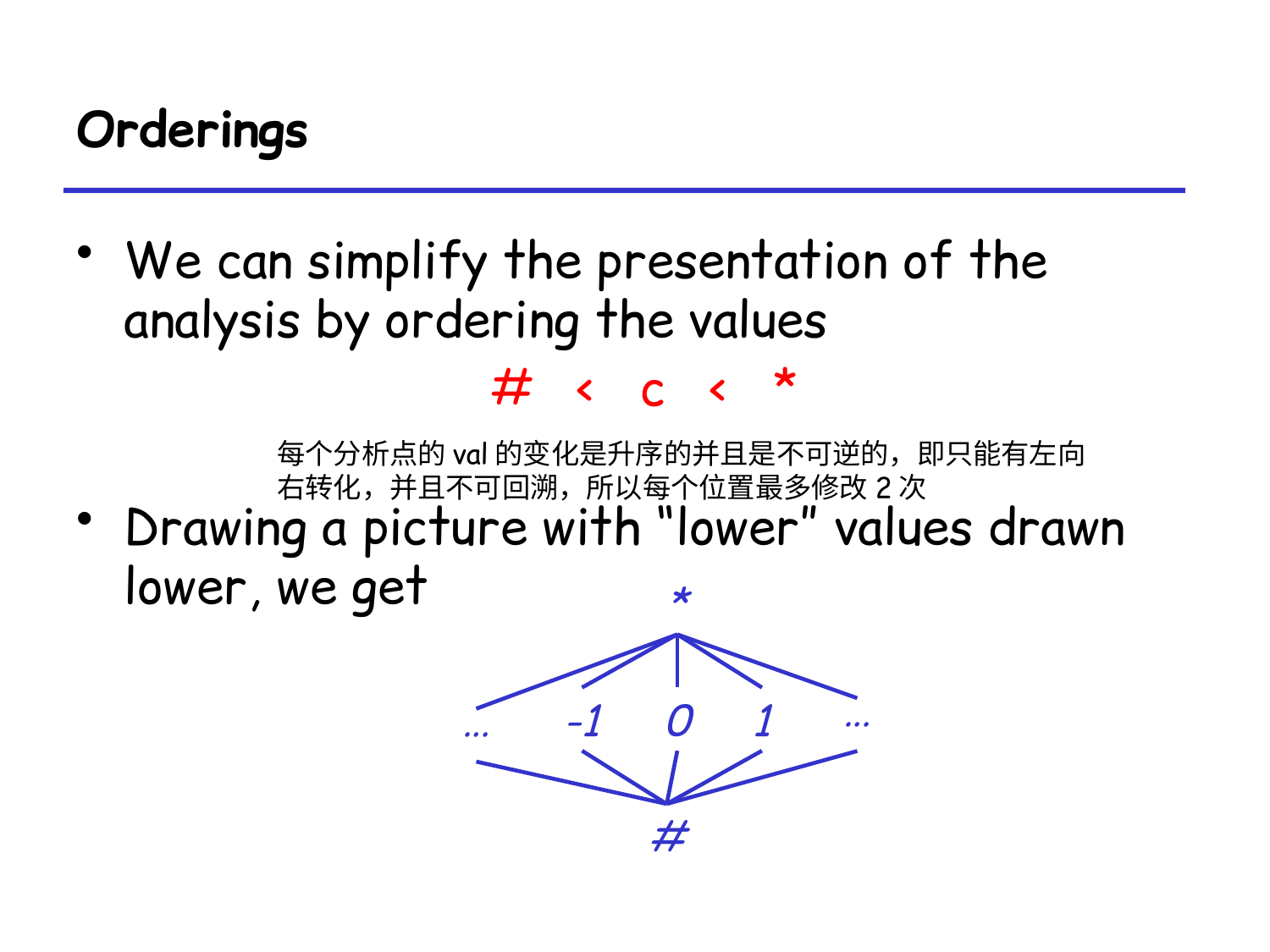

# Orderings
We can simplify the presentation of the analysis by ordering the values
#   <   c   <   *

Drawing a picture with “lower” values drawn lower, we get
每个分析点的val的变化是升序的并且是不可逆的，即只能有左向右转化，并且不可回溯，所以每个位置最多修改2次
*
…
…
-1
0
1
#

60